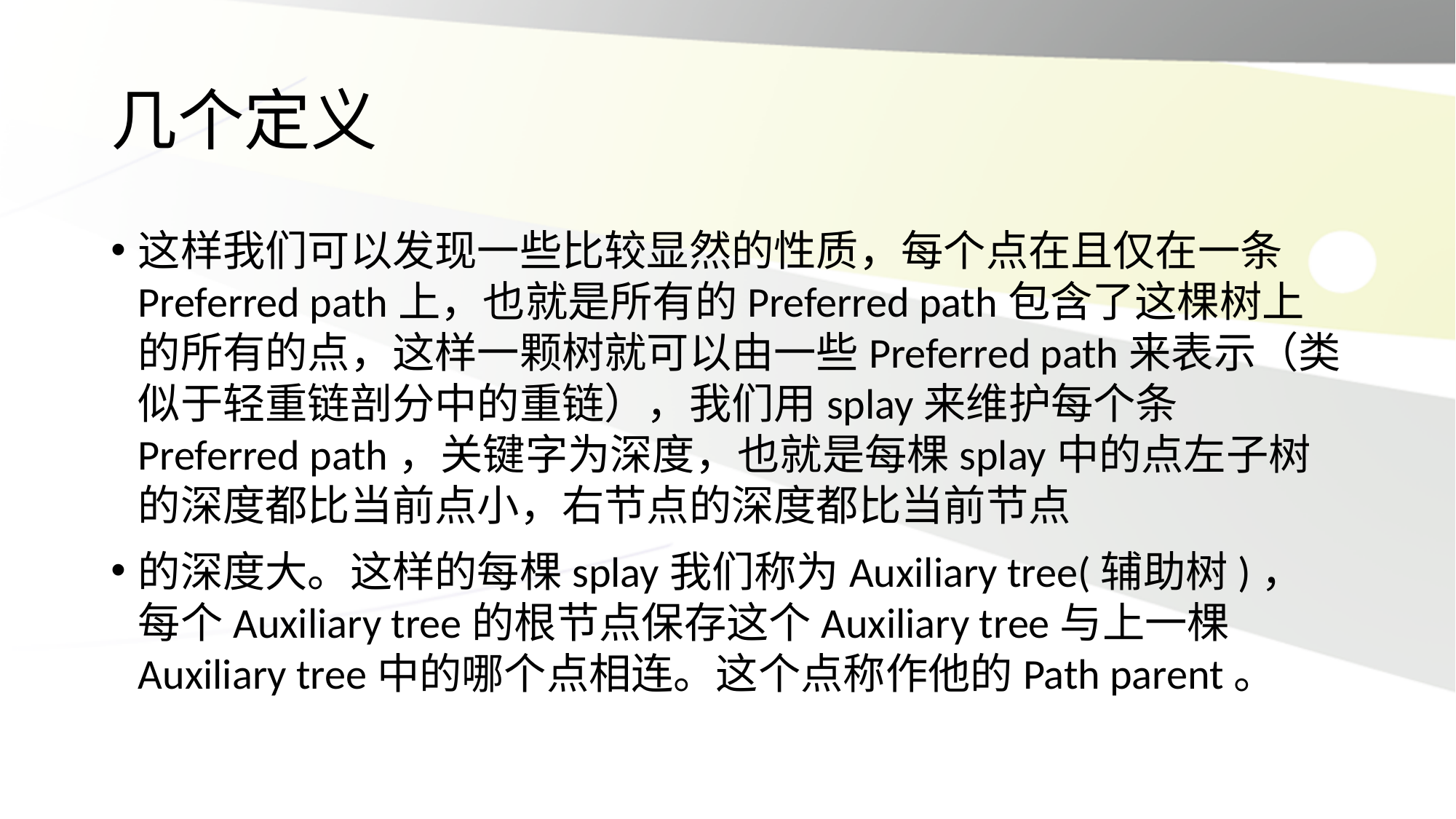

# 几个定义
这样我们可以发现一些比较显然的性质，每个点在且仅在一条Preferred path上，也就是所有的Preferred path包含了这棵树上的所有的点，这样一颗树就可以由一些Preferred path来表示（类似于轻重链剖分中的重链），我们用splay来维护每个条Preferred path，关键字为深度，也就是每棵splay中的点左子树的深度都比当前点小，右节点的深度都比当前节点
的深度大。这样的每棵splay我们称为Auxiliary tree(辅助树)，每个Auxiliary tree的根节点保存这个Auxiliary tree与上一棵Auxiliary tree中的哪个点相连。这个点称作他的Path parent。